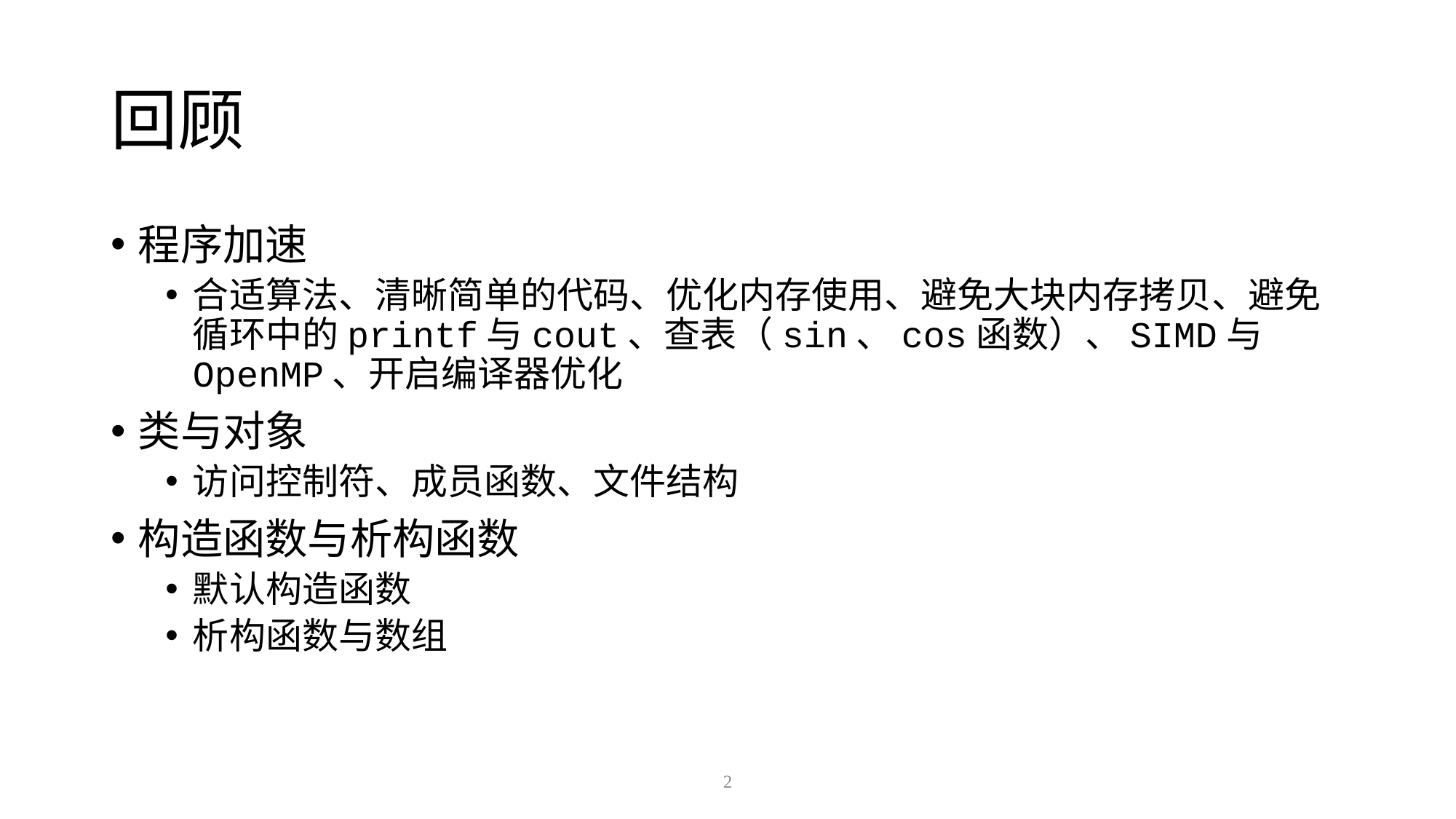

# 回顾
程序加速
合适算法、清晰简单的代码、优化内存使用、避免大块内存拷贝、避免循环中的printf与cout、查表（sin、cos函数）、SIMD与OpenMP、开启编译器优化
类与对象
访问控制符、成员函数、文件结构
构造函数与析构函数
默认构造函数
析构函数与数组
2